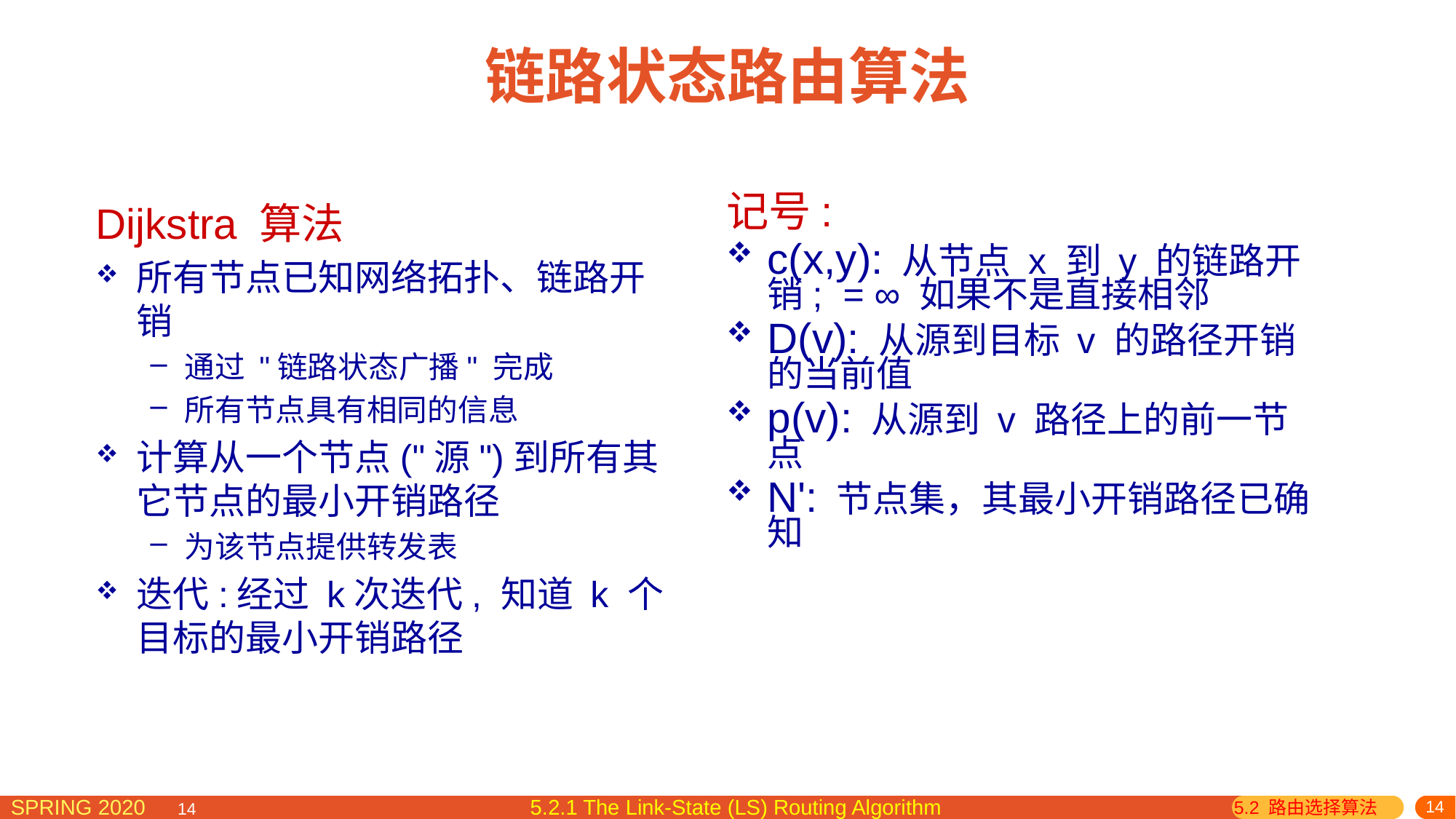

# 链路状态路由算法
Dijkstra 算法
所有节点已知网络拓扑、链路开销
通过 "链路状态广播" 完成
所有节点具有相同的信息
计算从一个节点("源")到所有其它节点的最小开销路径
为该节点提供转发表
迭代:经过 k次迭代, 知道 k 个目标的最小开销路径
记号:
c(x,y): 从节点 x 到 y 的链路开销;  = ∞ 如果不是直接相邻
D(v): 从源到目标 v 的路径开销的当前值
p(v): 从源到 v 路径上的前一节点
N': 节点集，其最小开销路径已确知

5.2.1 The Link-State (LS) Routing Algorithm
5.2 路由选择算法